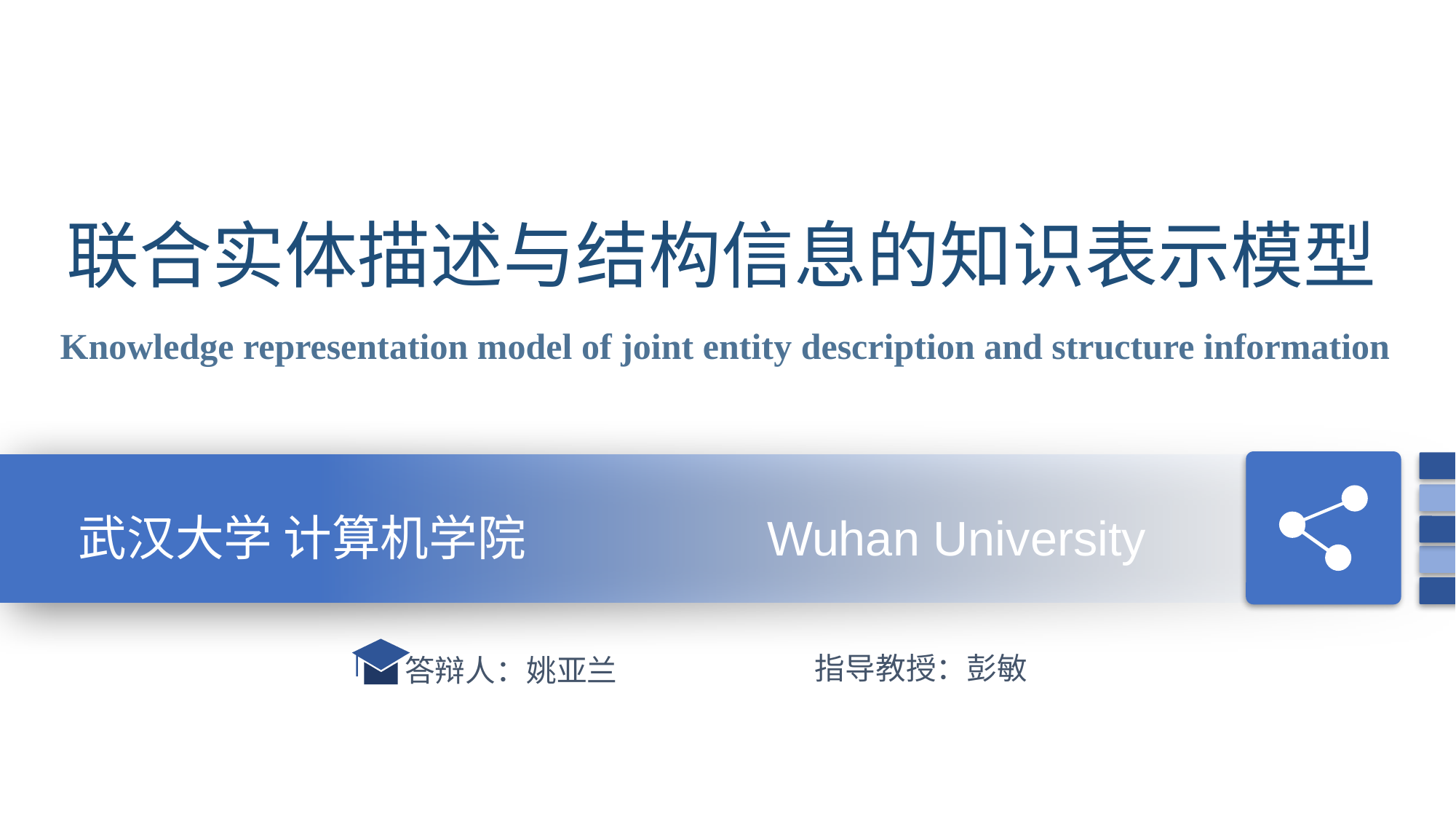

联合实体描述与结构信息的知识表示模型
Knowledge representation model of joint entity description and structure information

武汉大学 计算机学院                     Wuhan University

   指导教授：彭敏
答辩人：姚亚兰